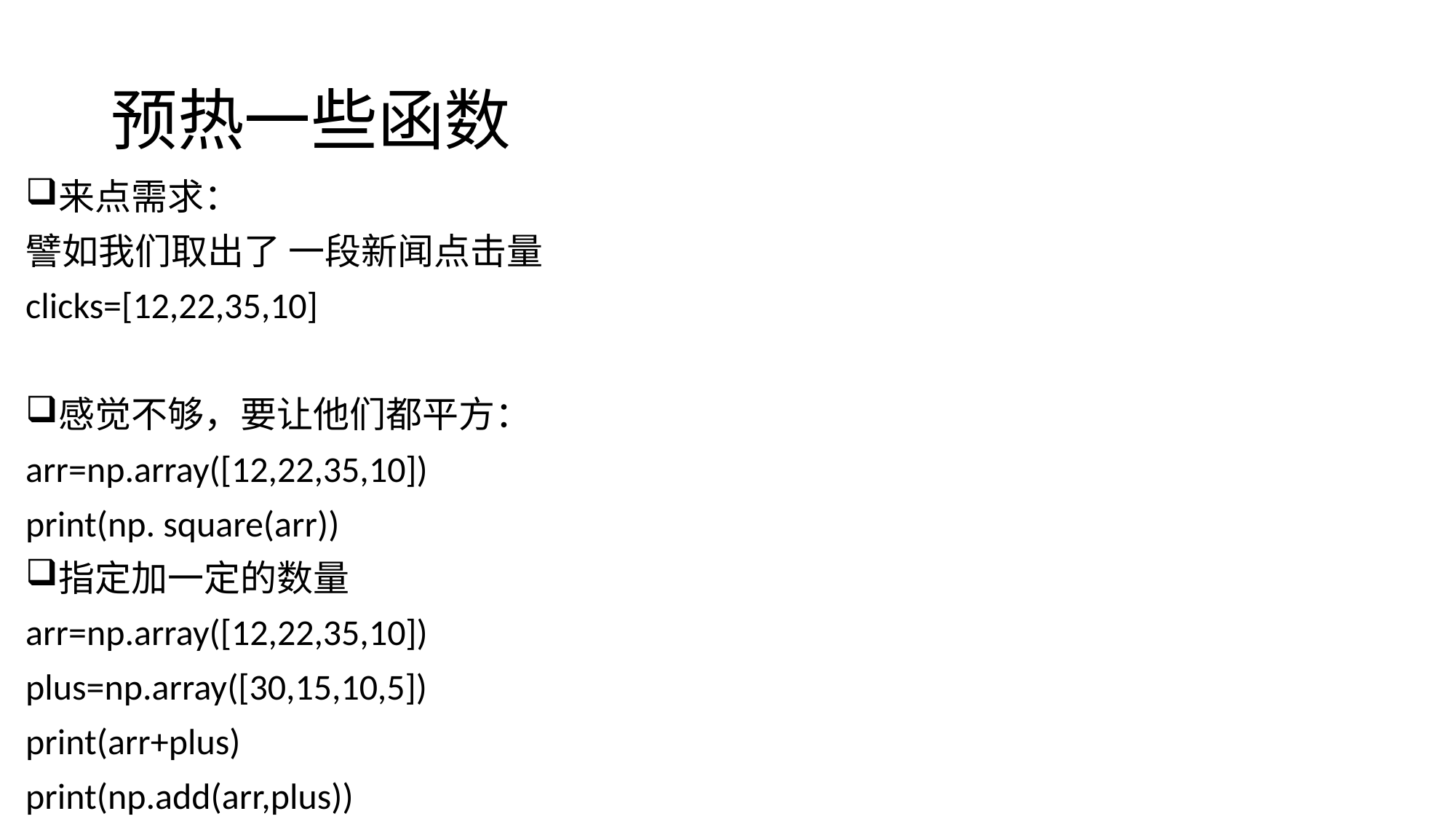

# 预热一些函数
来点需求：
譬如我们取出了 一段新闻点击量
clicks=[12,22,35,10]

感觉不够，要让他们都平方：
arr=np.array([12,22,35,10])
print(np. square(arr))
指定加一定的数量
arr=np.array([12,22,35,10])
plus=np.array([30,15,10,5])
print(arr+plus)
print(np.add(arr,plus))